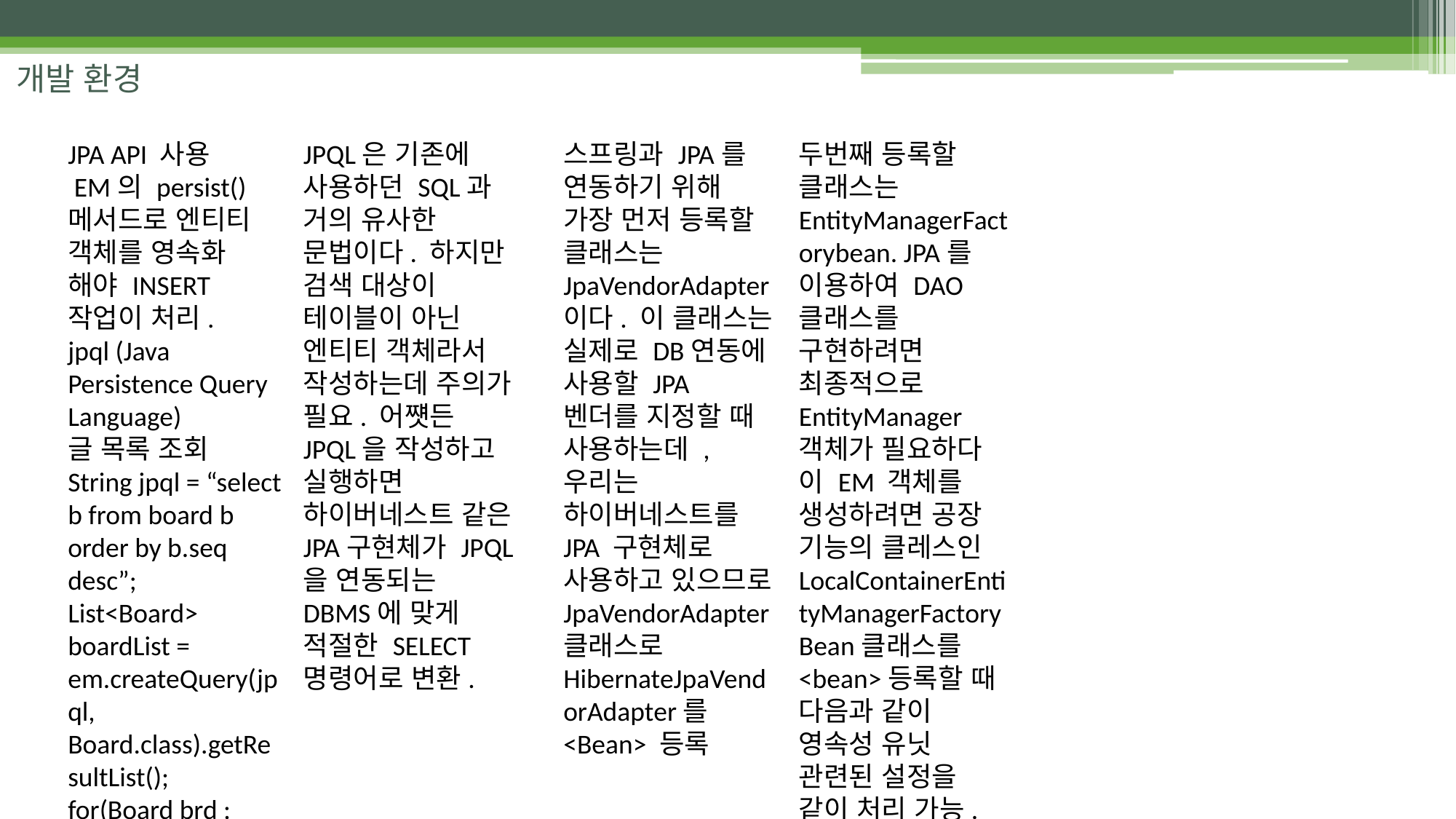

개발 환경
JPA API 사용
 EM의 persist()메서드로 엔티티 객체를 영속화 해야 INSERT 작업이 처리.
jpql (Java Persistence Query Language)
글 목록 조회
String jpql = “select b from board b order by b.seq desc”;
List<Board> boardList = em.createQuery(jpql, Board.class).getResultList();
for(Board brd : boardList){
syso(brd.toString())}
tx.commit();
JPQL은 기존에 사용하던 SQL과 거의 유사한 문법이다. 하지만 검색 대상이 테이블이 아닌 엔티티 객체라서 작성하는데 주의가 필요. 어쩃든 JPQL을 작성하고 실행하면 하이버네스트 같은 JPA구현체가 JPQL을 연동되는 DBMS에 맞게 적절한 SELECT 명령어로 변환.
스프링과 JPA를 연동하기 위해 가장 먼저 등록할 클래스는 JpaVendorAdapter이다. 이 클래스는 실제로 DB연동에 사용할 JPA 벤더를 지정할 때 사용하는데 , 우리는 하이버네스트를 JPA 구현체로 사용하고 있으므로 JpaVendorAdapter 클래스로 HibernateJpaVendorAdapter를 <Bean> 등록
두번째 등록할 클래스는 EntityManagerFactorybean. JPA를 이용하여 DAO클래스를 구현하려면 최종적으로 EntityManager 객체가 필요하다 이 EM 객체를 생성하려면 공장 기능의 클레스인 LocalContainerEntityManagerFactoryBean클래스를 <bean>등록할 때 다음과 같이 영속성 유닛 관련된 설정을 같이 처리 가능. 만약 이렇게 설정한다면 앞에서 추가한 persistence.xml 파일은 제거